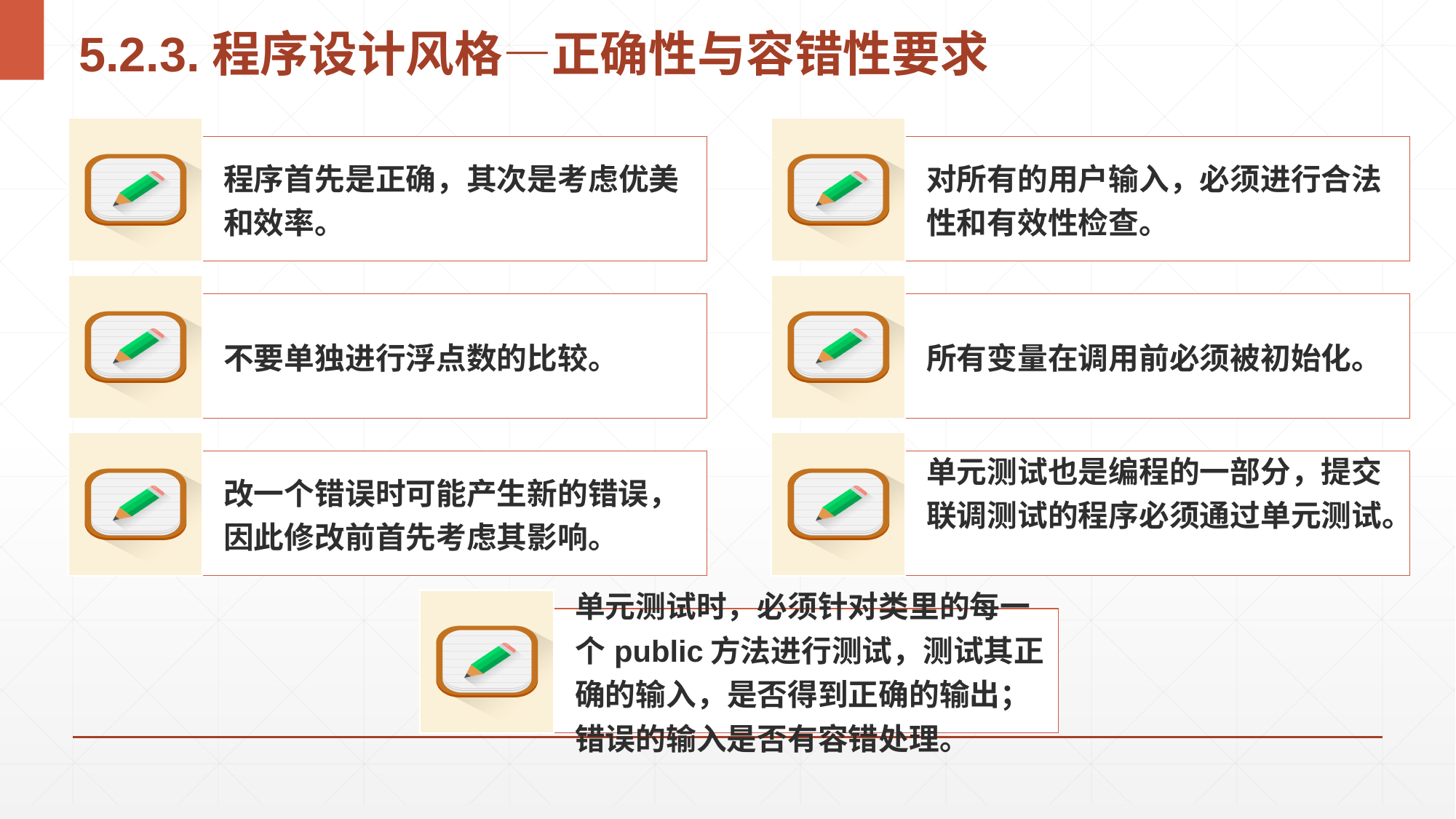

# 5.2.3.程序设计风格—正确性与容错性要求
程序首先是正确，其次是考虑优美和效率。
对所有的用户输入，必须进行合法性和有效性检查。
不要单独进行浮点数的比较。
所有变量在调用前必须被初始化。
改一个错误时可能产生新的错误，因此修改前首先考虑其影响。
单元测试也是编程的一部分，提交联调测试的程序必须通过单元测试。
单元测试时，必须针对类里的每一个public方法进行测试，测试其正确的输入，是否得到正确的输出；错误的输入是否有容错处理。